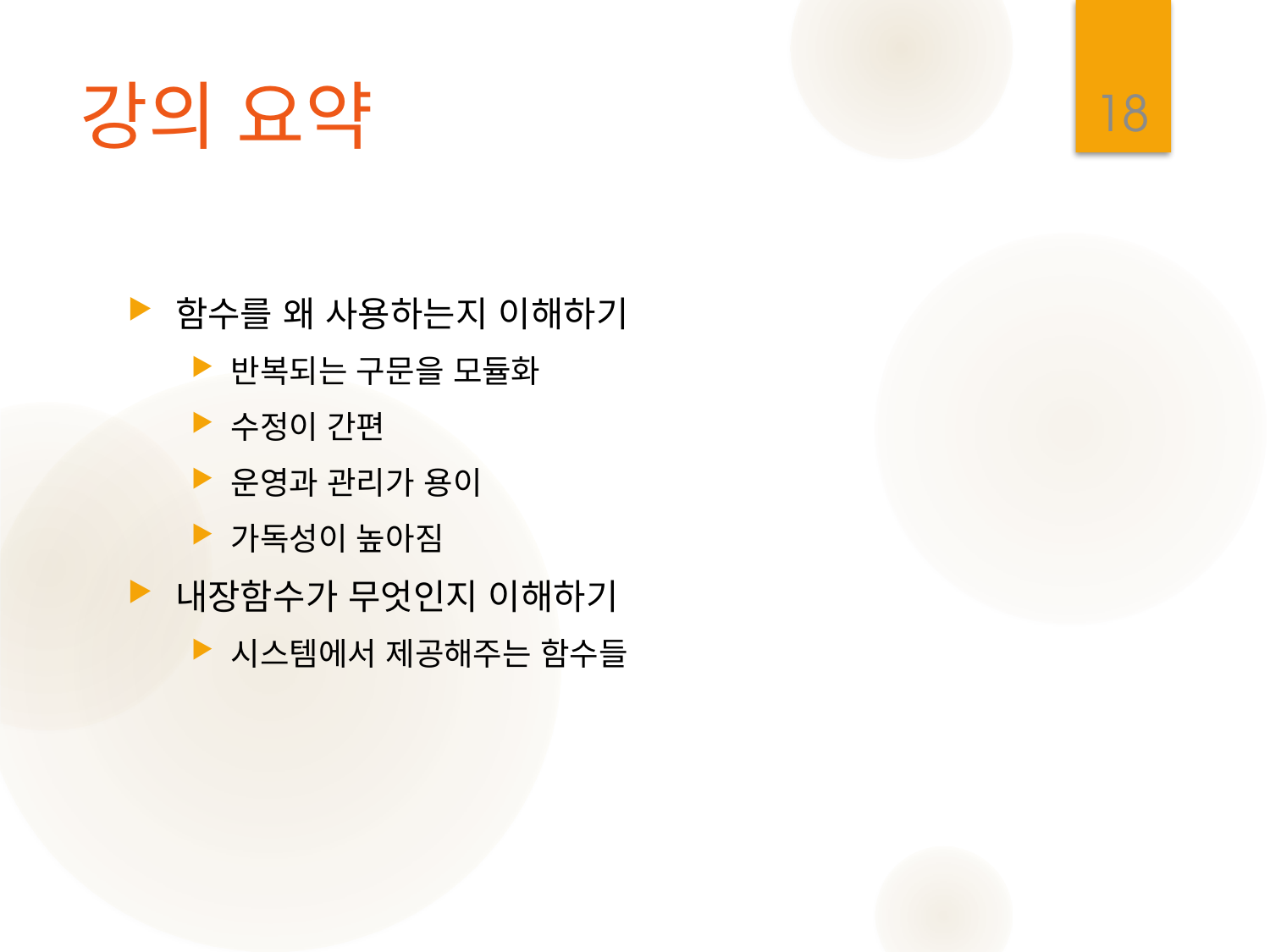

18
# 강의 요약
함수를 왜 사용하는지 이해하기
반복되는 구문을 모듈화
수정이 간편
운영과 관리가 용이
가독성이 높아짐
내장함수가 무엇인지 이해하기
시스템에서 제공해주는 함수들